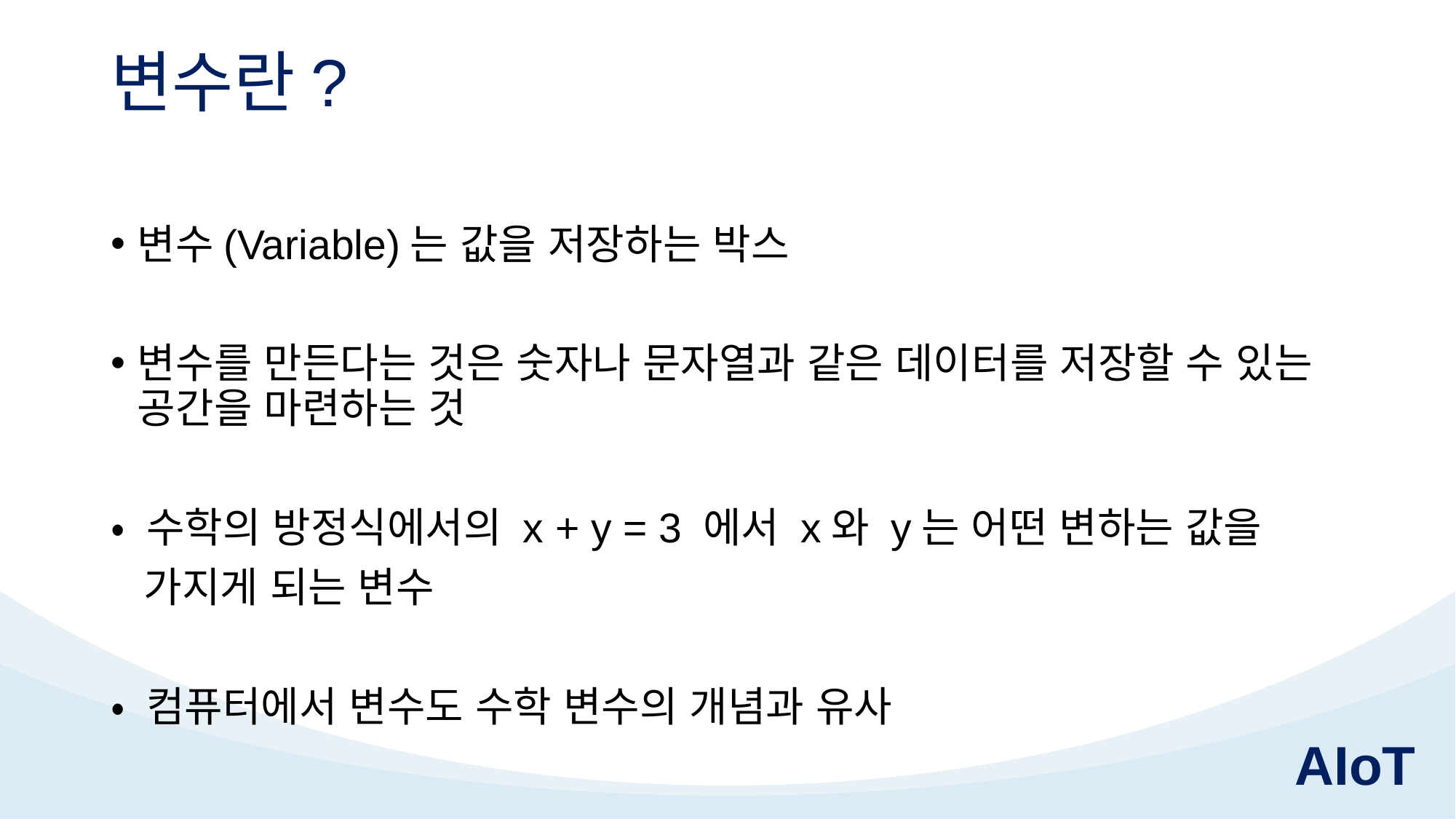

# 변수란?
변수(Variable)는 값을 저장하는 박스

변수를 만든다는 것은 숫자나 문자열과 같은 데이터를 저장할 수 있는 공간을 마련하는 것

• 수학의 방정식에서의 x + y = 3 에서 x와 y는 어떤 변하는 값을
  가지게 되는 변수

• 컴퓨터에서 변수도 수학 변수의 개념과 유사